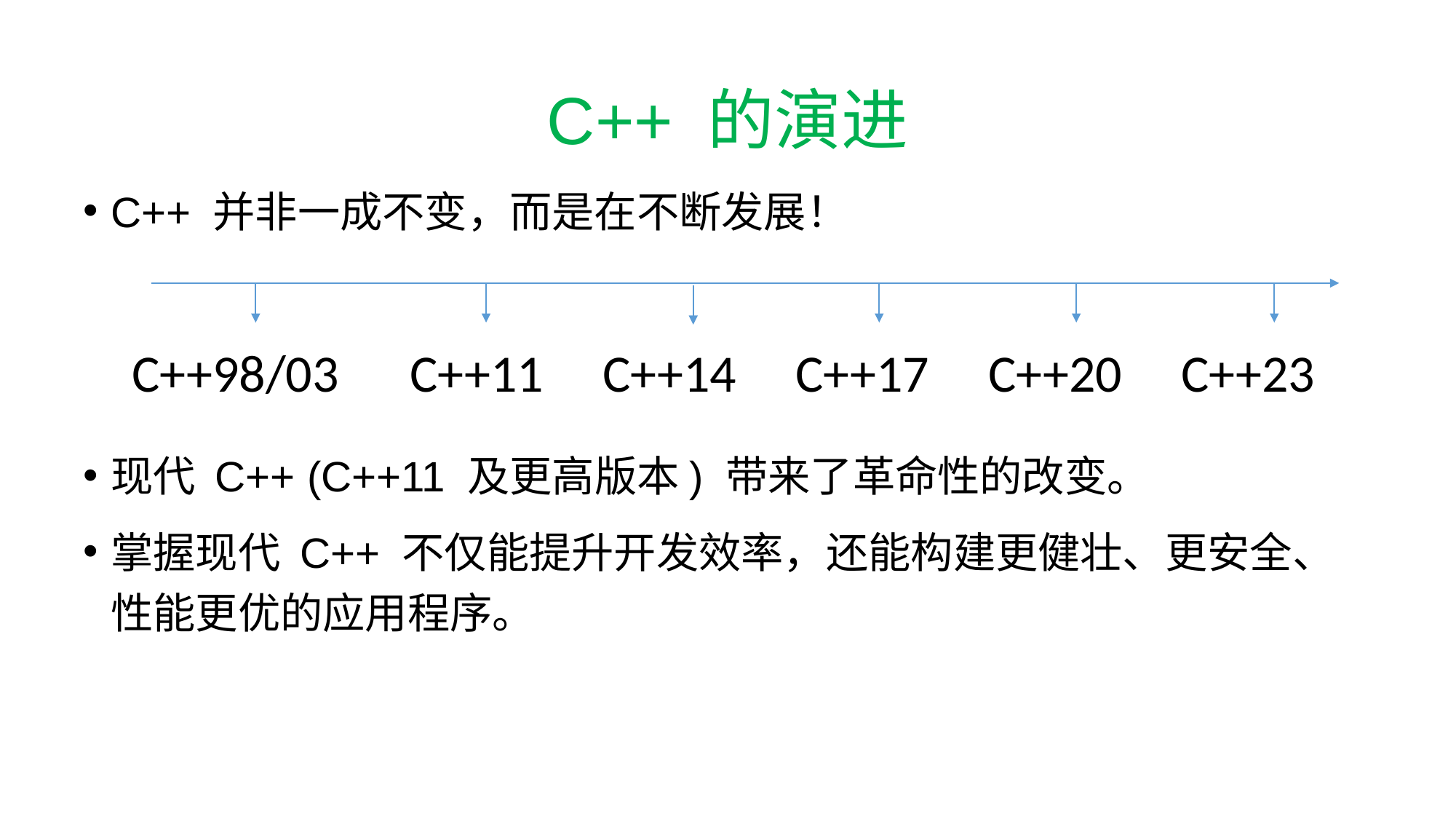

# C++ 的演进
C++ 并非一成不变，而是在不断发展！

     C++98/03      C++11     C++14     C++17     C++20     C++23
现代 C++ (C++11 及更高版本) 带来了革命性的改变。
掌握现代 C++ 不仅能提升开发效率，还能构建更健壮、更安全、性能更优的应用程序。